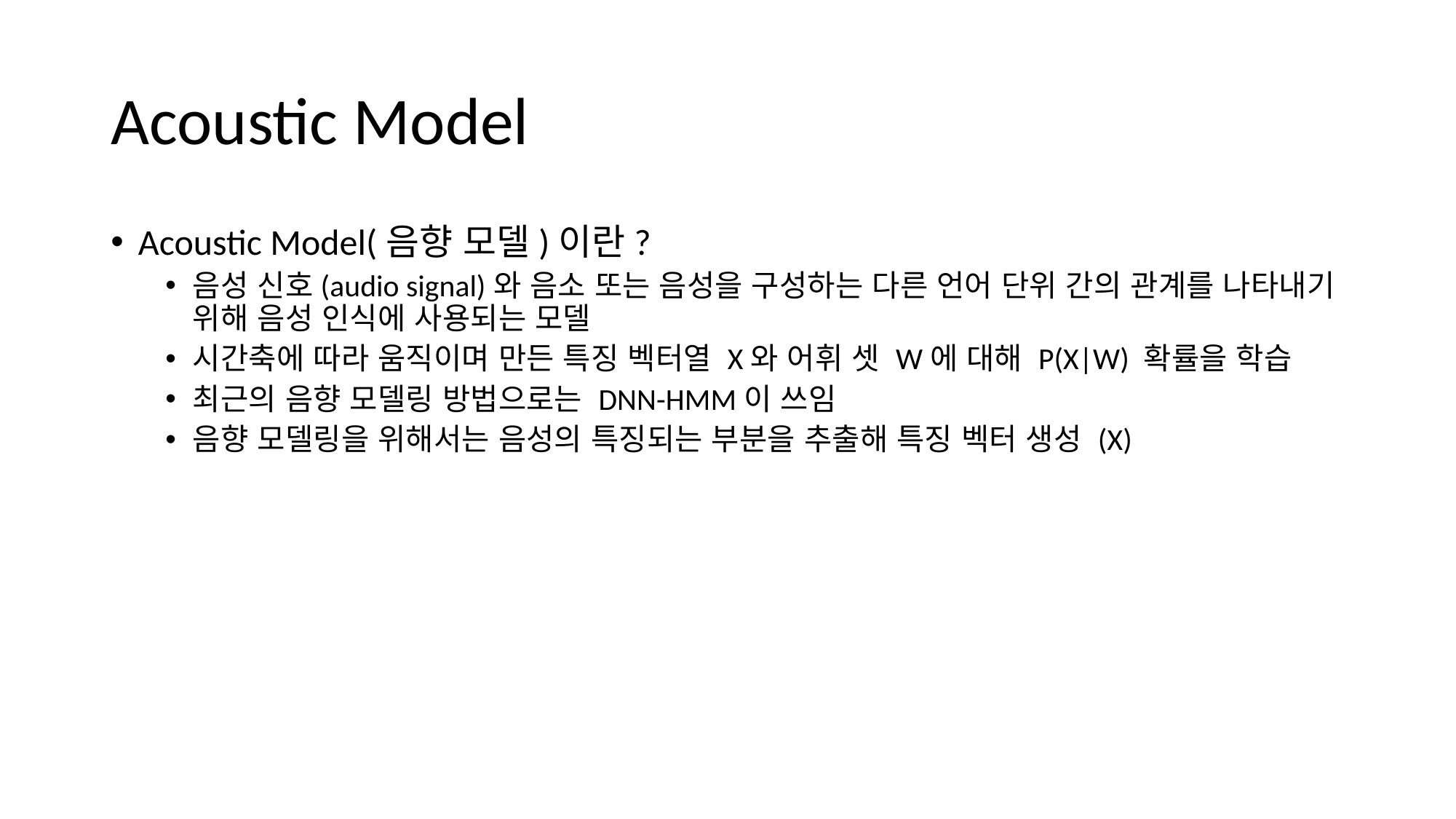

# Acoustic Model
Acoustic Model(음향 모델)이란?
음성 신호(audio signal)와 음소 또는 음성을 구성하는 다른 언어 단위 간의 관계를 나타내기 위해 음성 인식에 사용되는 모델
시간축에 따라 움직이며 만든 특징 벡터열 X와 어휘 셋 W에 대해 P(X|W) 확률을 학습
최근의 음향 모델링 방법으로는 DNN-HMM이 쓰임
음향 모델링을 위해서는 음성의 특징되는 부분을 추출해 특징 벡터 생성 (X)